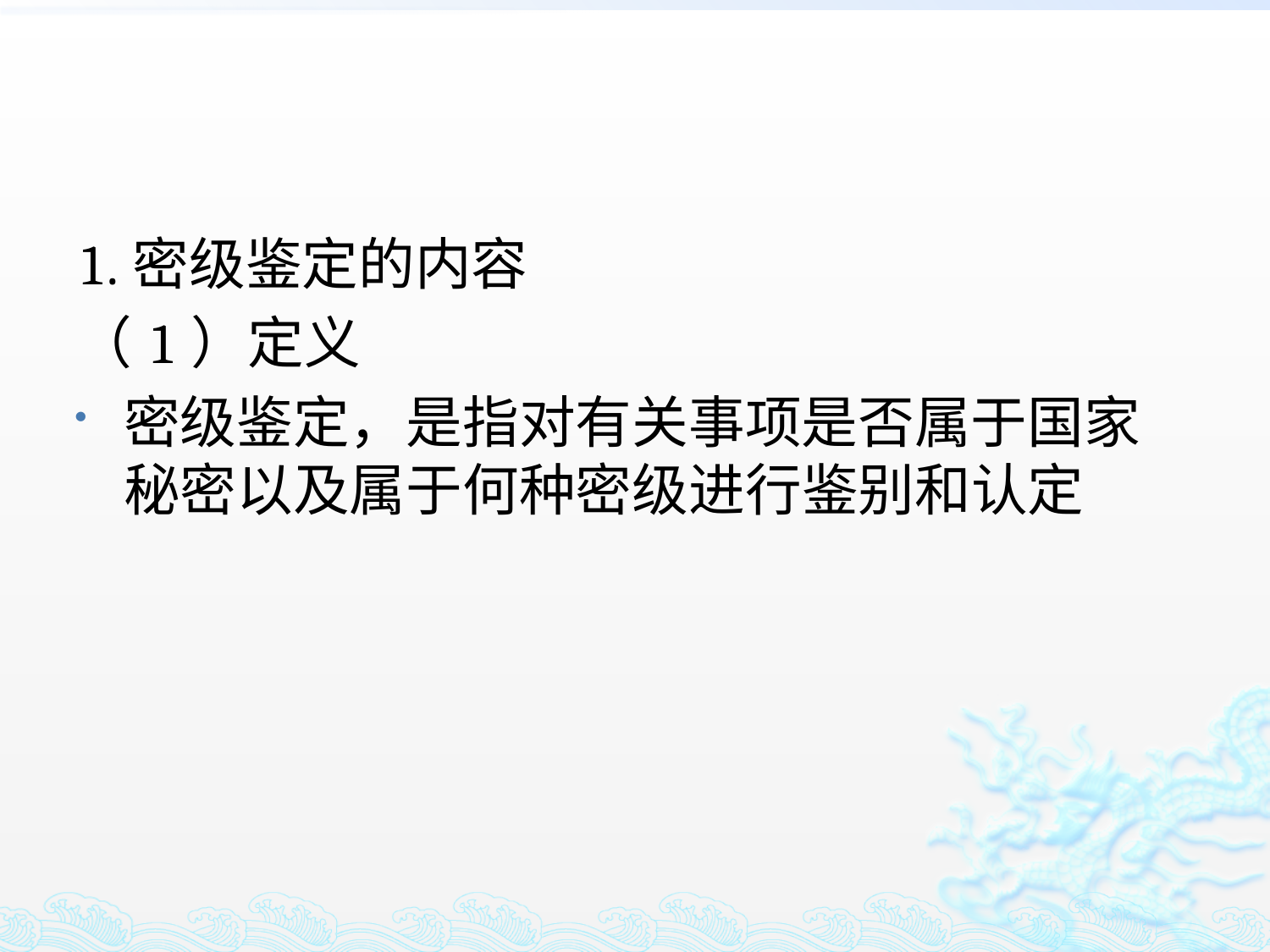

#
1.密级鉴定的内容
（1）定义
密级鉴定，是指对有关事项是否属于国家秘密以及属于何种密级进行鉴别和认定